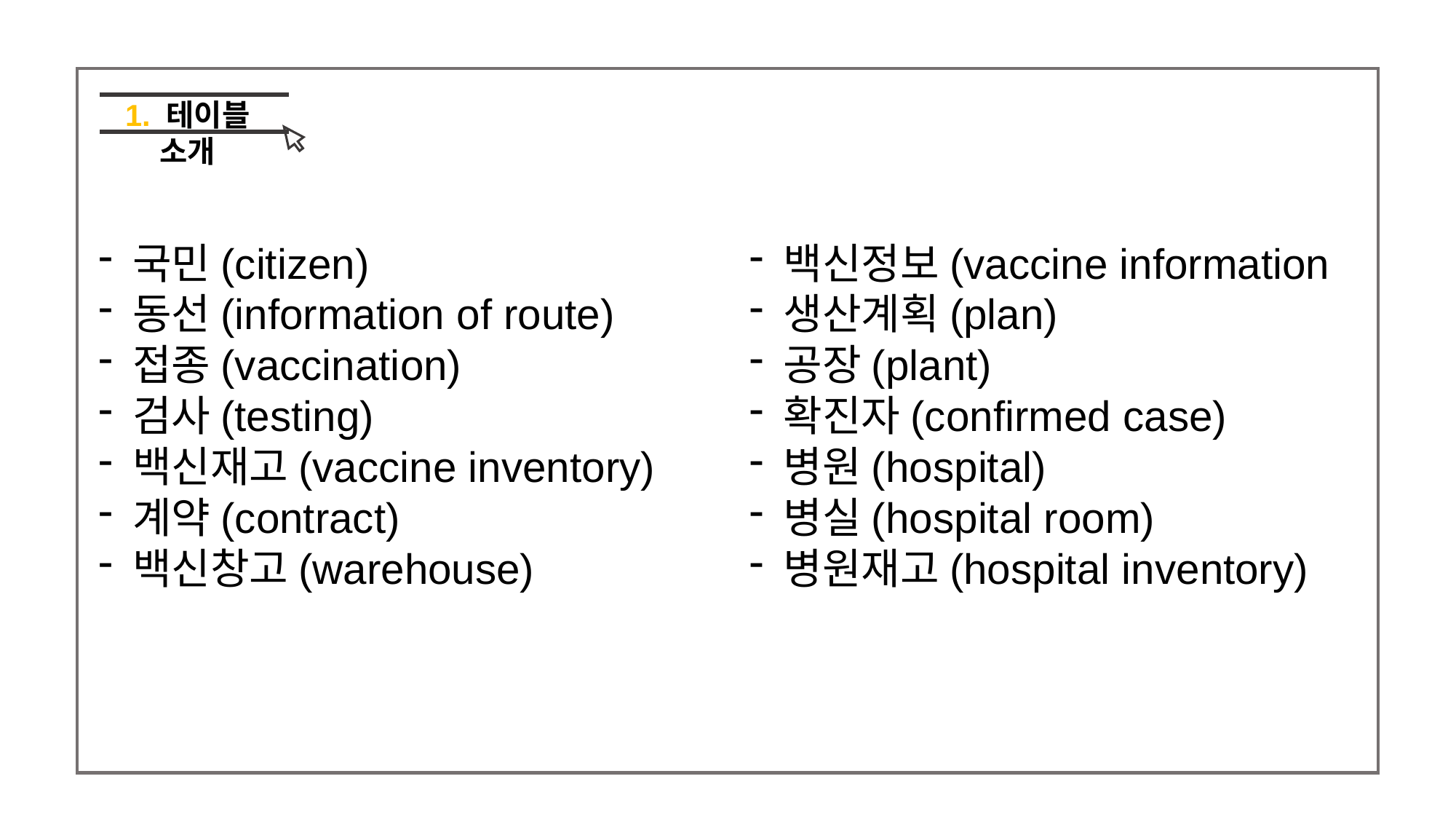

1. 테이블 소개

백신정보(vaccine information
생산계획(plan)
공장(plant)
확진자(confirmed case)
병원(hospital)
병실(hospital room)
병원재고(hospital inventory)
국민(citizen)
동선(information of route)
접종(vaccination)
검사(testing)
백신재고(vaccine inventory)
계약(contract)
백신창고(warehouse)